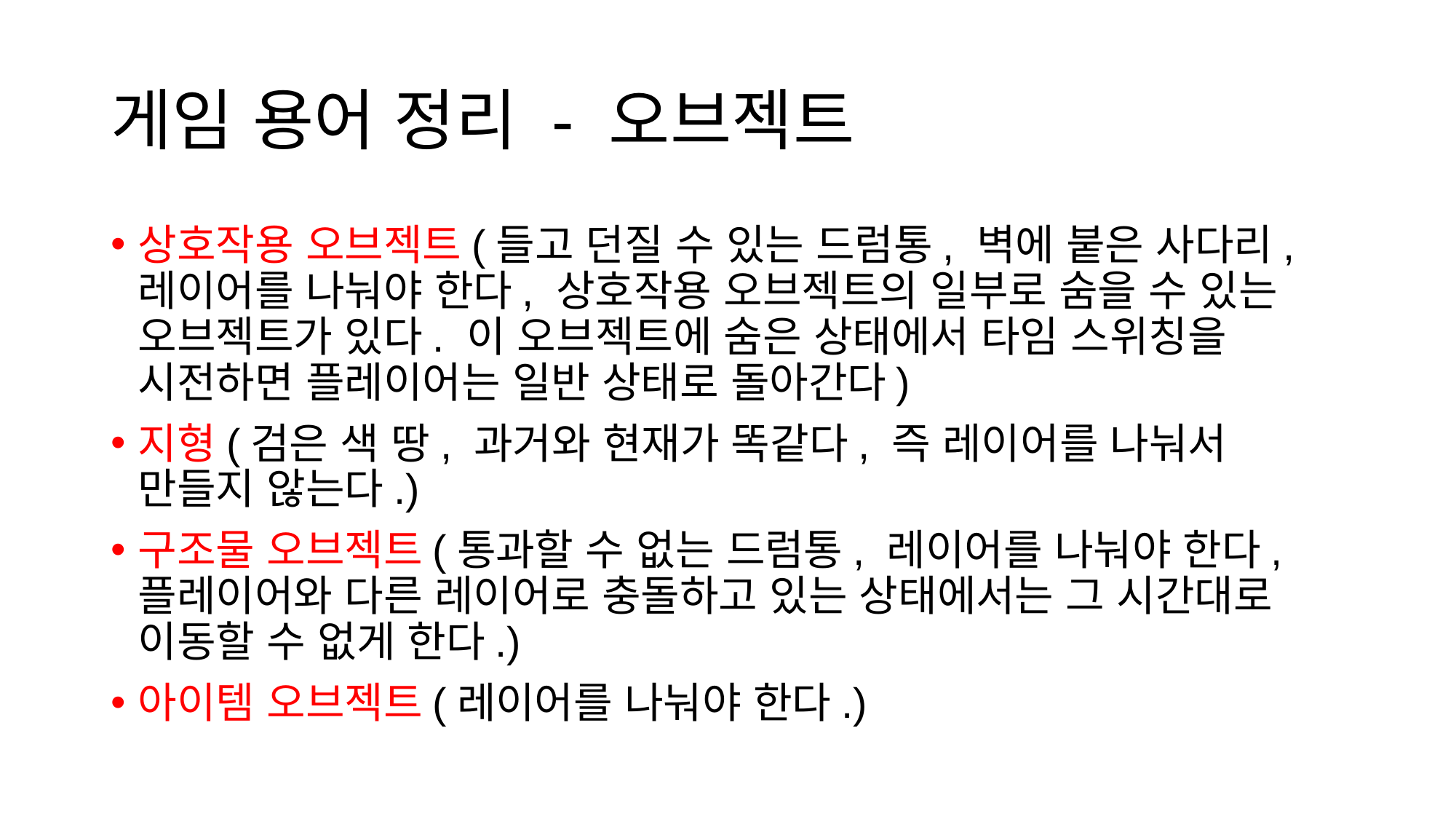

# 게임 용어 정리 - 오브젝트
상호작용 오브젝트(들고 던질 수 있는 드럼통, 벽에 붙은 사다리, 레이어를 나눠야 한다, 상호작용 오브젝트의 일부로 숨을 수 있는 오브젝트가 있다. 이 오브젝트에 숨은 상태에서 타임 스위칭을 시전하면 플레이어는 일반 상태로 돌아간다)
지형(검은 색 땅, 과거와 현재가 똑같다, 즉 레이어를 나눠서 만들지 않는다.)
구조물 오브젝트(통과할 수 없는 드럼통, 레이어를 나눠야 한다, 플레이어와 다른 레이어로 충돌하고 있는 상태에서는 그 시간대로 이동할 수 없게 한다.)
아이템 오브젝트(레이어를 나눠야 한다.)